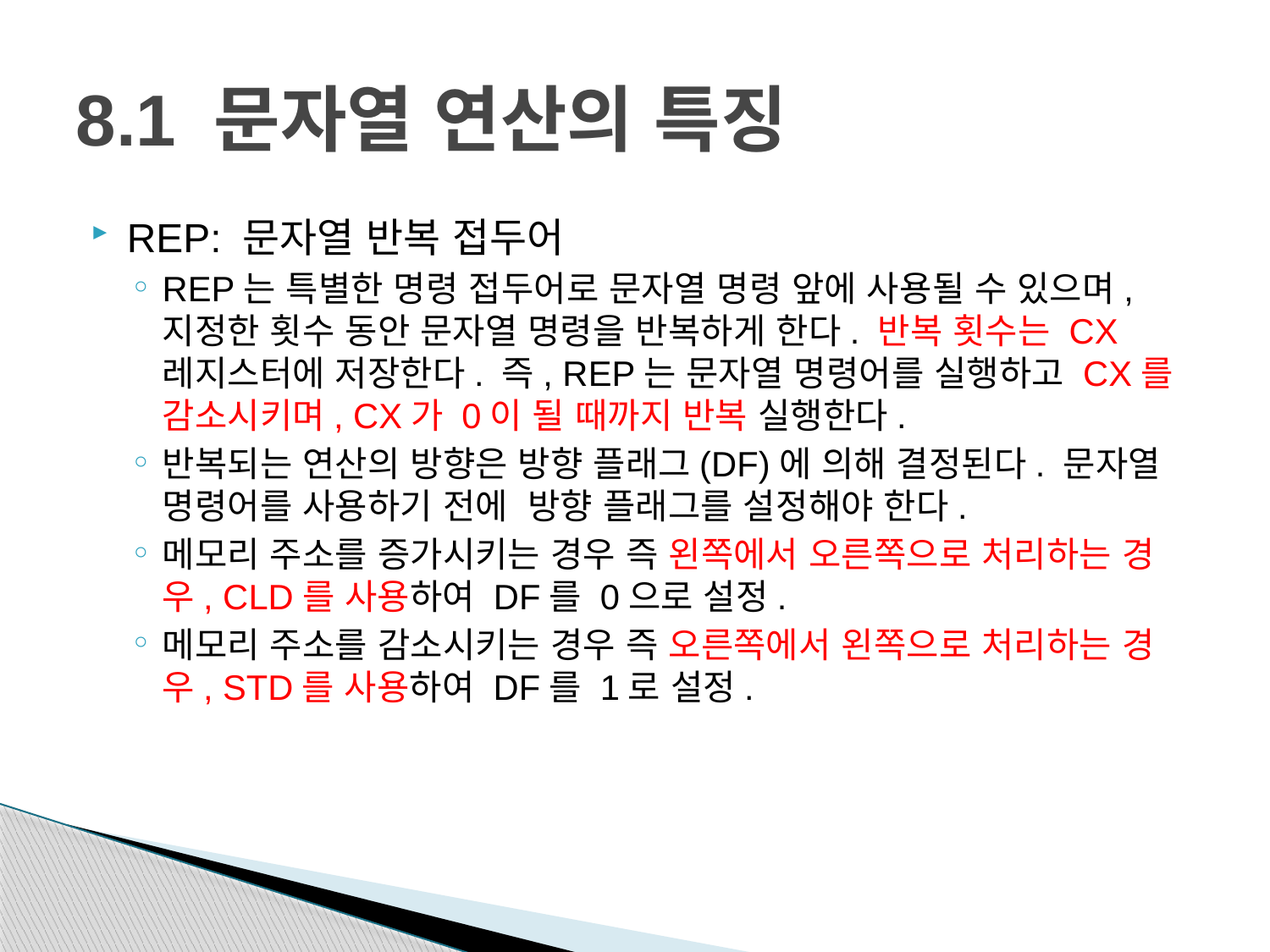

# 8.1 문자열 연산의 특징
REP: 문자열 반복 접두어
REP는 특별한 명령 접두어로 문자열 명령 앞에 사용될 수 있으며, 지정한 횟수 동안 문자열 명령을 반복하게 한다. 반복 횟수는 CX 레지스터에 저장한다. 즉, REP는 문자열 명령어를 실행하고 CX를 감소시키며, CX가 0이 될 때까지 반복 실행한다.
반복되는 연산의 방향은 방향 플래그(DF)에 의해 결정된다. 문자열 명령어를 사용하기 전에  방향 플래그를 설정해야 한다.
메모리 주소를 증가시키는 경우 즉 왼쪽에서 오른쪽으로 처리하는 경우, CLD를 사용하여 DF를 0으로 설정.
메모리 주소를 감소시키는 경우 즉 오른쪽에서 왼쪽으로 처리하는 경우, STD를 사용하여 DF를 1로 설정.